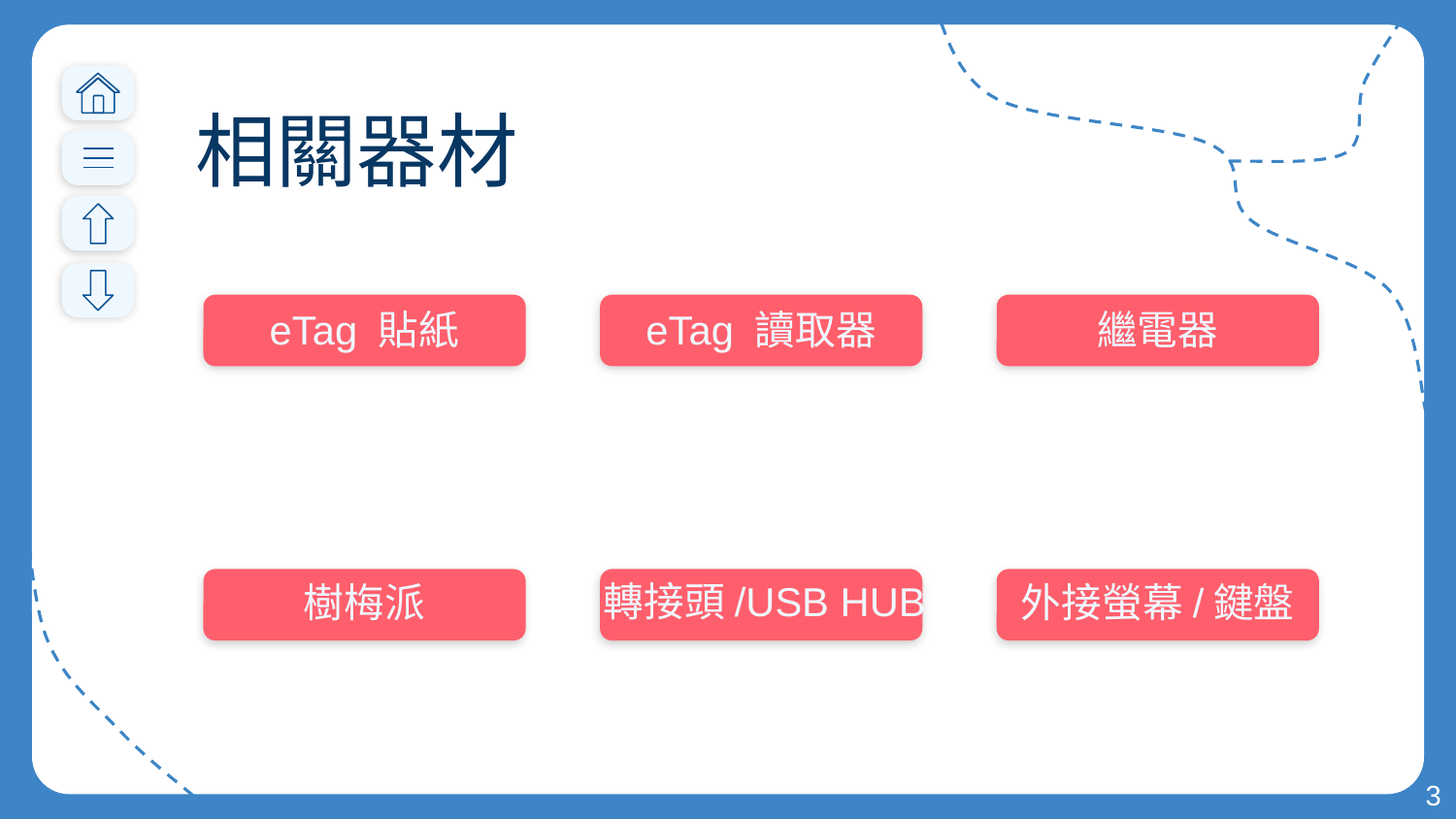

# 相關器材

eTag 貼紙
eTag 讀取器
繼電器

轉接頭/USB HUB
樹梅派

外接螢幕/鍵盤

3